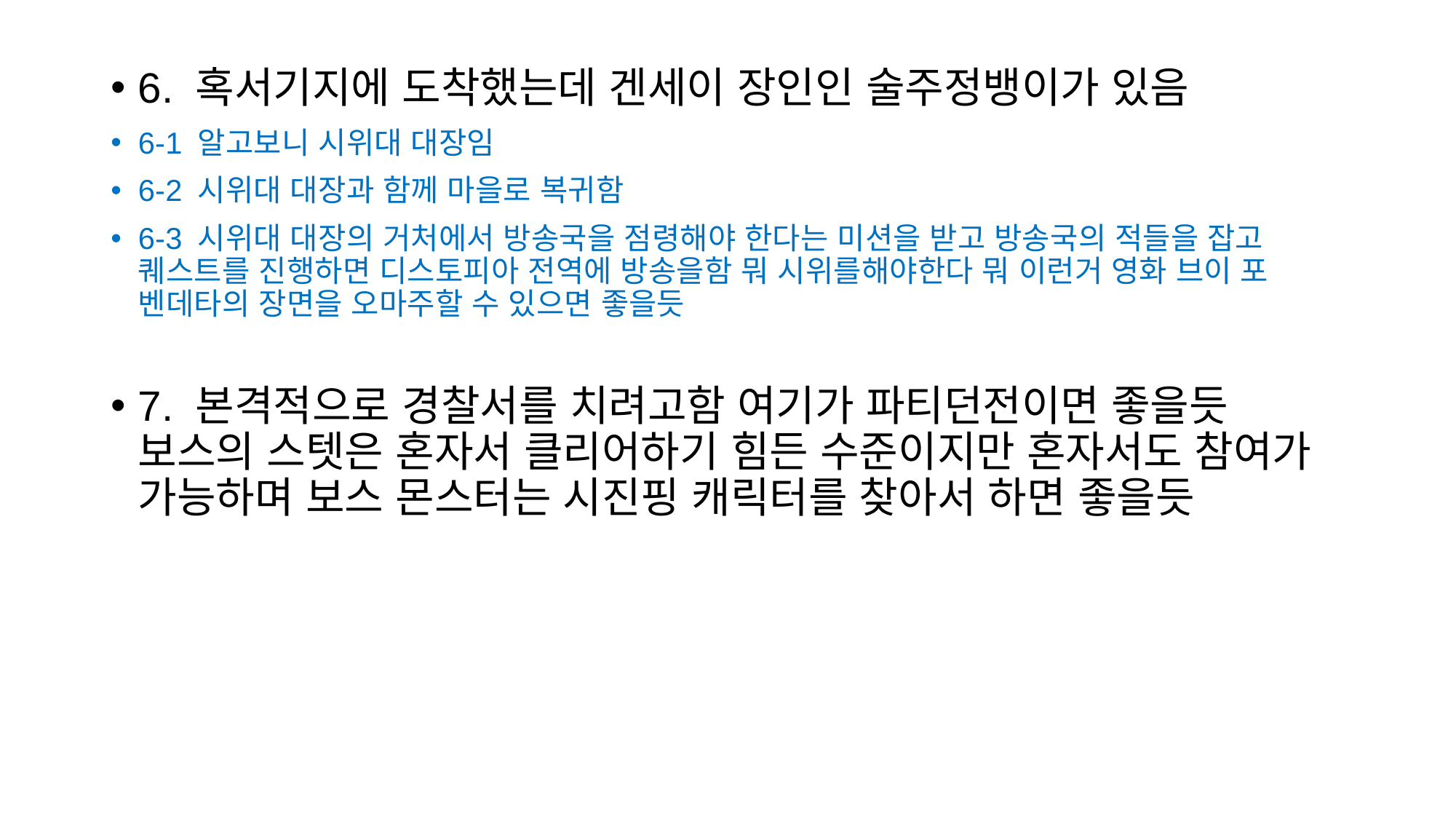

6. 혹서기지에 도착했는데 겐세이 장인인 술주정뱅이가 있음
6-1 알고보니 시위대 대장임
6-2 시위대 대장과 함께 마을로 복귀함
6-3 시위대 대장의 거처에서 방송국을 점령해야 한다는 미션을 받고 방송국의 적들을 잡고 퀘스트를 진행하면 디스토피아 전역에 방송을함 뭐 시위를해야한다 뭐 이런거 영화 브이 포 벤데타의 장면을 오마주할 수 있으면 좋을듯

7. 본격적으로 경찰서를 치려고함 여기가 파티던전이면 좋을듯 보스의 스텟은 혼자서 클리어하기 힘든 수준이지만 혼자서도 참여가 가능하며 보스 몬스터는 시진핑 캐릭터를 찾아서 하면 좋을듯